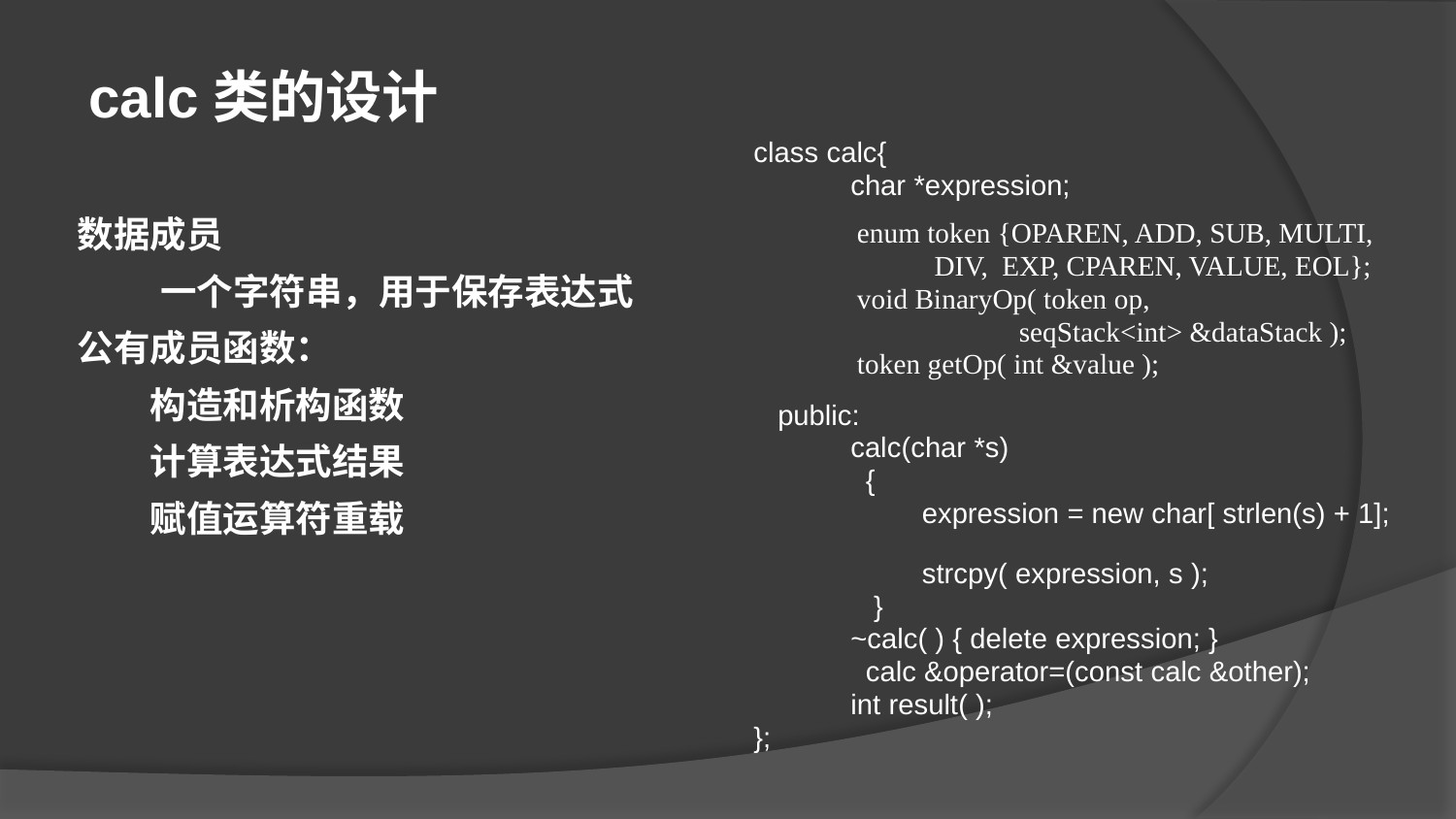

calc类的设计
class calc{
	char *expression;

   public:
	calc(char *s)
              {
                     expression = new char[ strlen(s) + 1];
                     strcpy( expression, s );
               }
	~calc( ) { delete expression; }
              calc &operator=(const calc &other);
	int result( );
};
数据成员
         一个字符串，用于保存表达式
公有成员函数：
构造和析构函数
计算表达式结果
赋值运算符重载
enum token {OPAREN, ADD, SUB, MULTI,
           DIV,  EXP, CPAREN, VALUE, EOL};
void BinaryOp( token op,
                       seqStack<int> &dataStack );
token getOp( int &value );